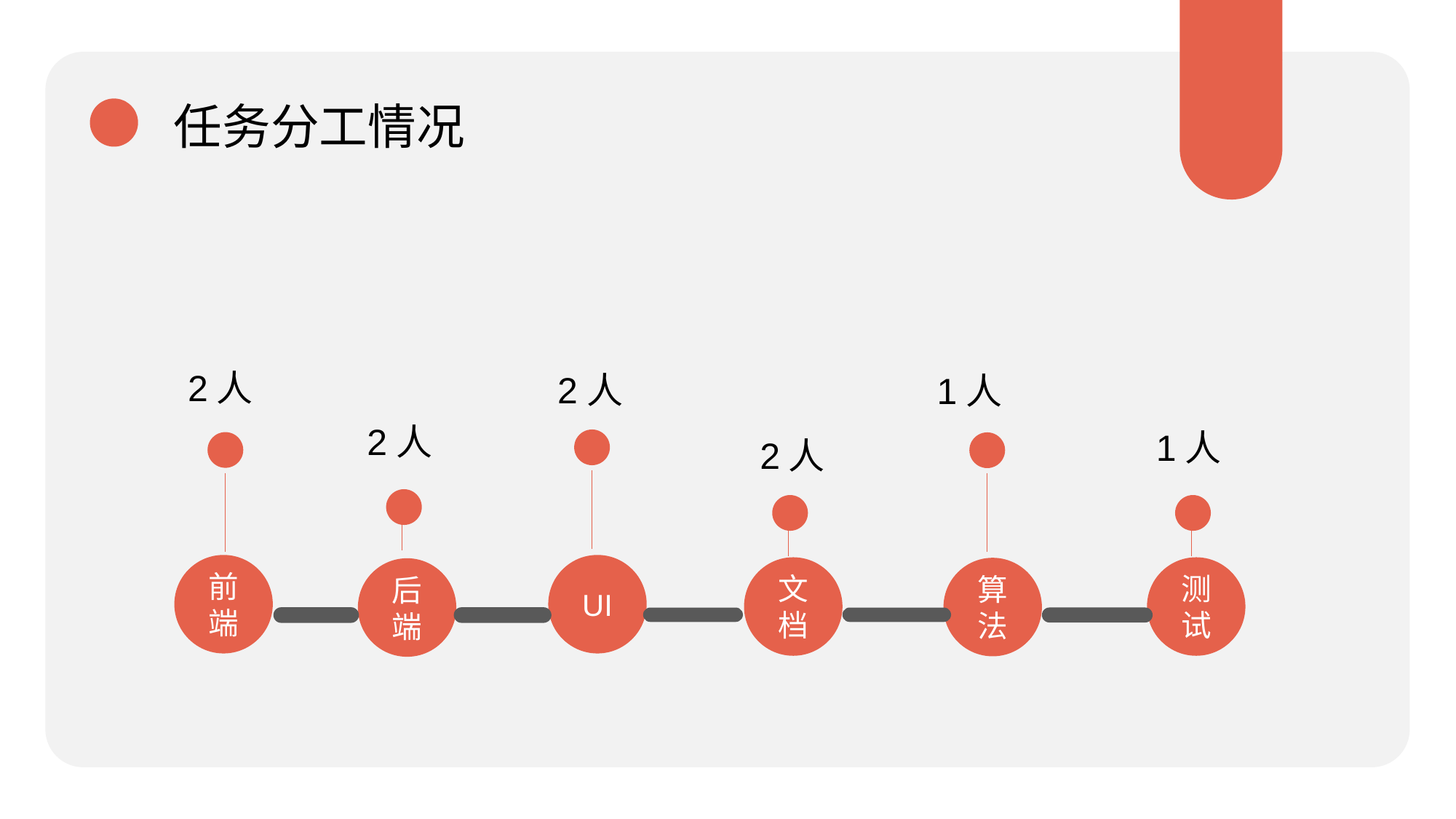

任务分工情况

2人
2人
1人
2人
1人
2人

前端
UI
文档
测试
算法
后端